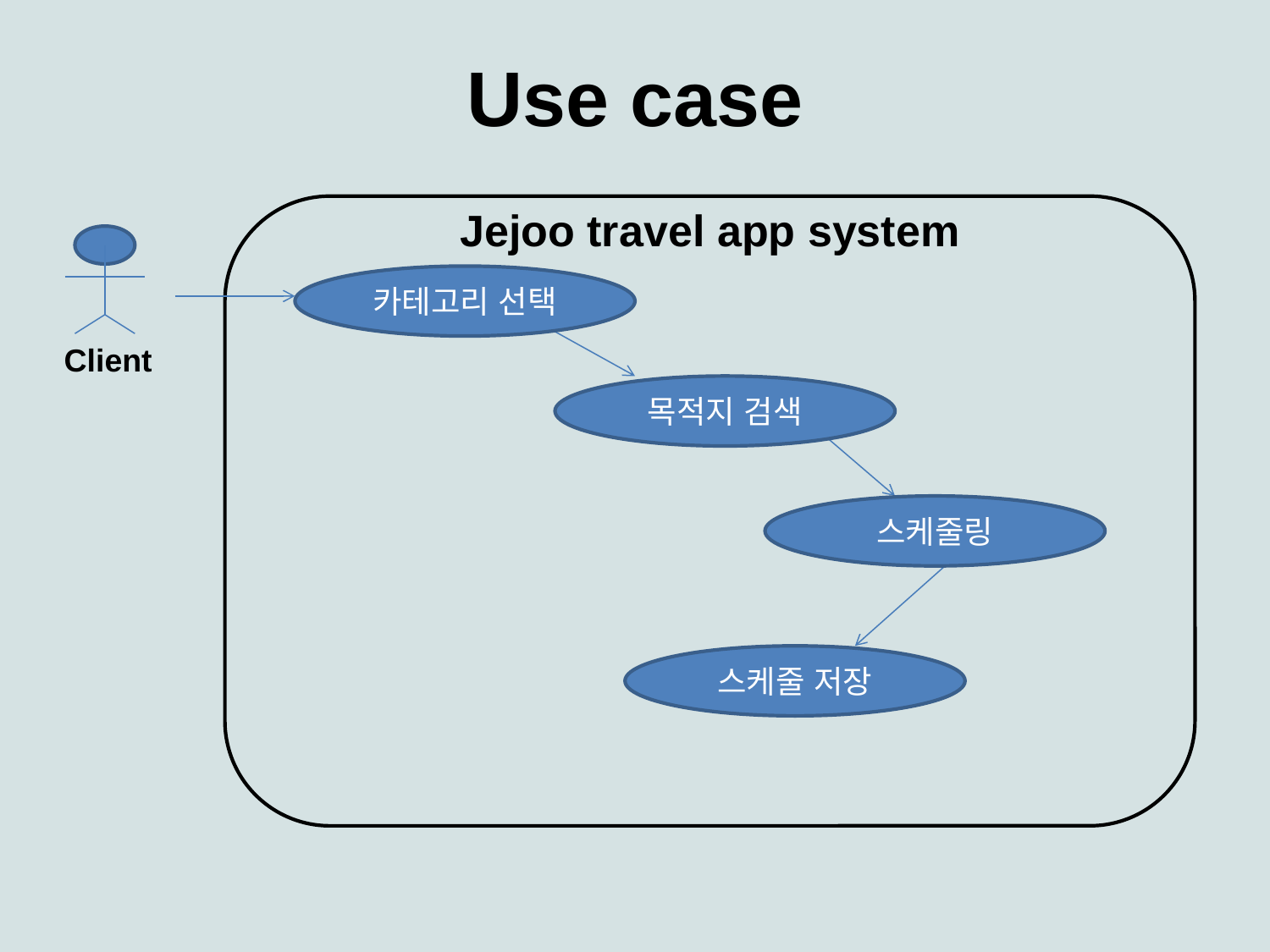

# Use case

Jejoo travel app system

Client
카테고리 선택
목적지 검색
스케줄링
스케줄 저장